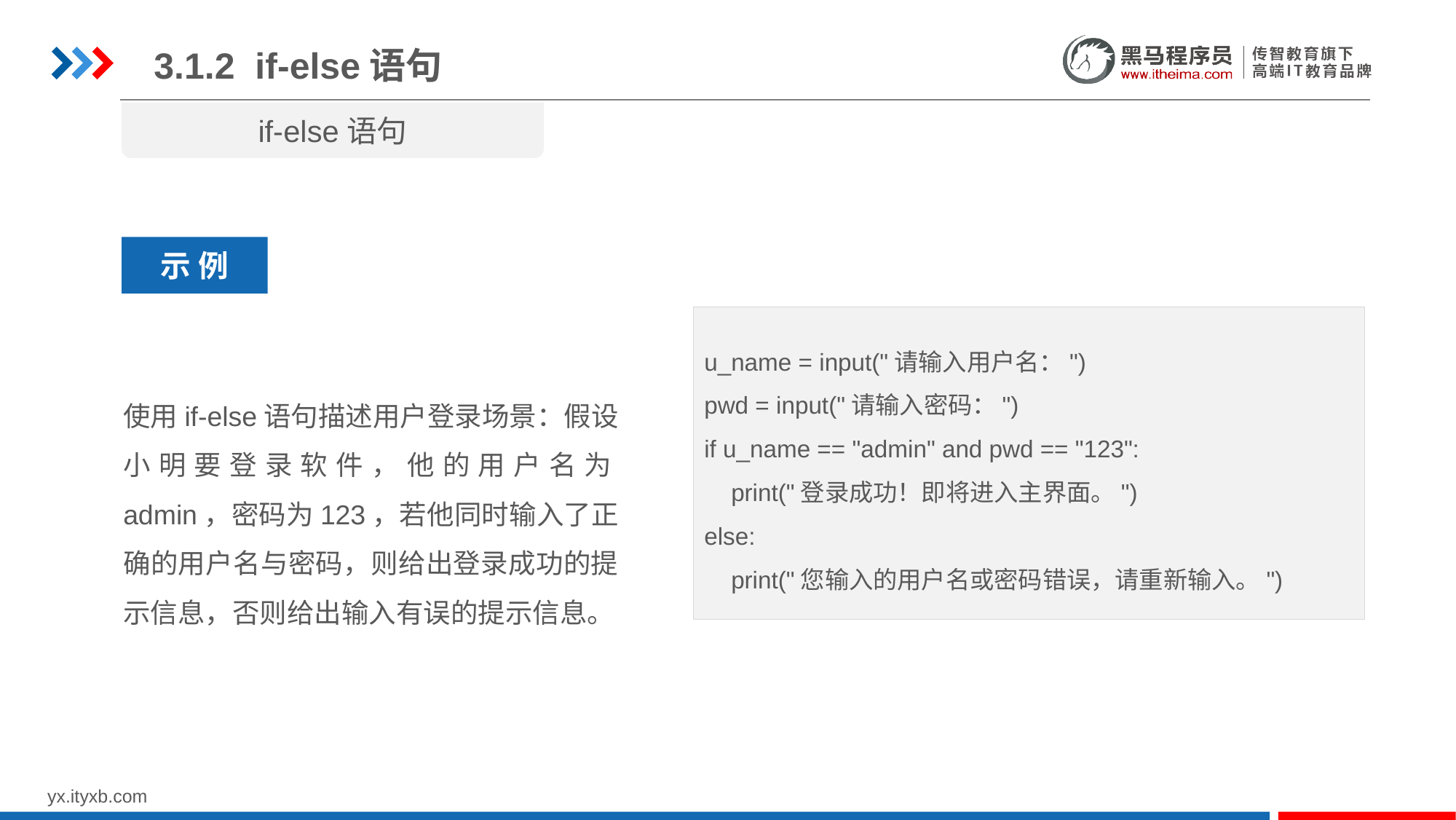

3.1.2  if-else语句

if-else语句

无缝衔接单元测试
示 例
u_name = input("请输入用户名：")
pwd = input("请输入密码：")
if u_name == "admin" and pwd == "123":
    print("登录成功！即将进入主界面。")
else:
    print("您输入的用户名或密码错误，请重新输入。")
使用if-else语句描述用户登录场景：假设小明要登录软件，他的用户名为admin，密码为123，若他同时输入了正确的用户名与密码，则给出登录成功的提示信息，否则给出输入有误的提示信息。